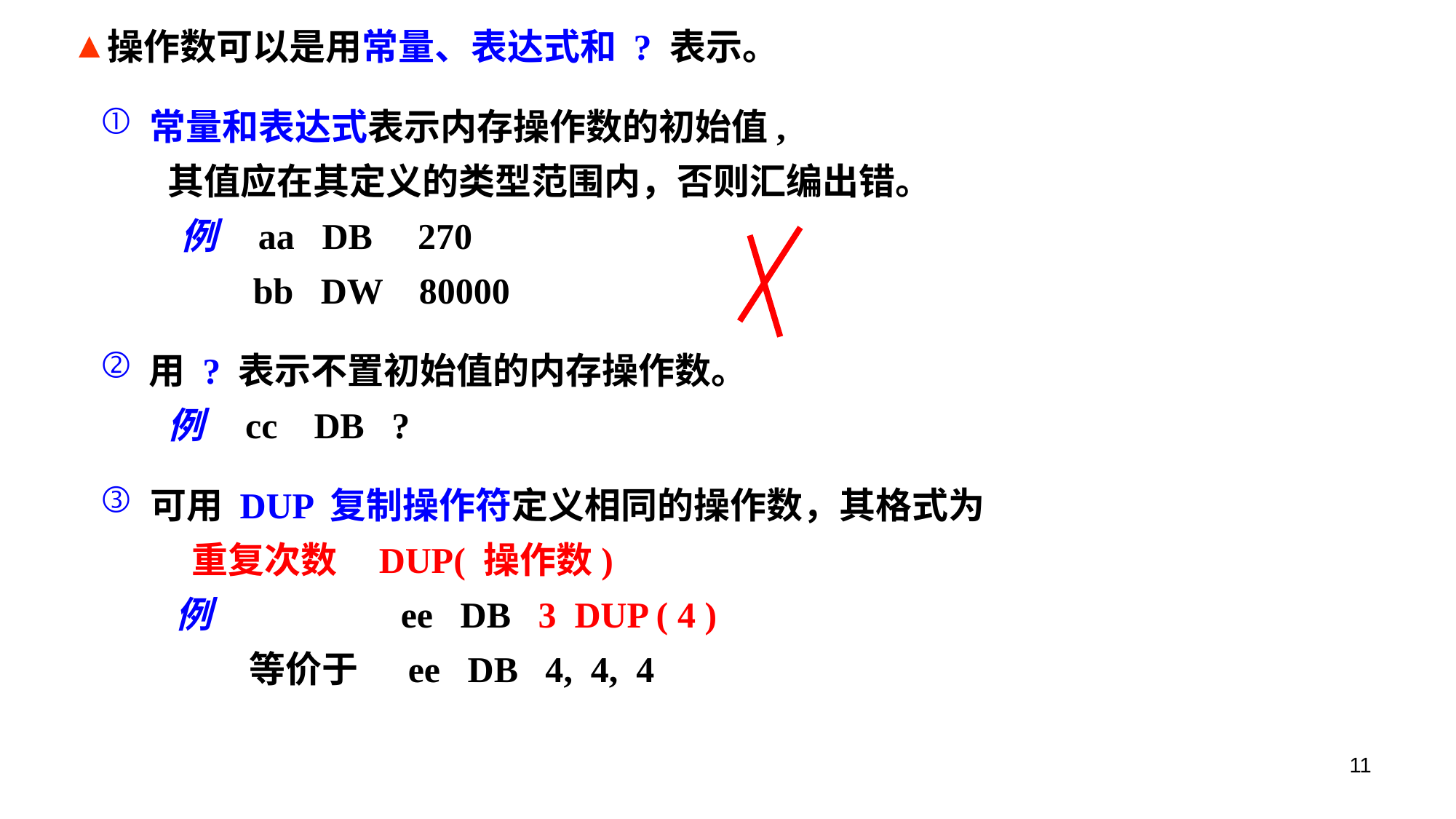

操作数可以是用常量、表达式和 ? 表示。
 常量和表达式表示内存操作数的初始值,
    其值应在其定义的类型范围内，否则汇编出错。
例    aa   DB     270
        bb   DW    80000
 用 ? 表示不置初始值的内存操作数。
    例    cc    DB   ?
 可用 DUP 复制操作符定义相同的操作数，其格式为
       重复次数    DUP( 操作数)
     例                      ee   DB   3  DUP ( 4 )
              等价于     ee   DB   4,  4,  4

11